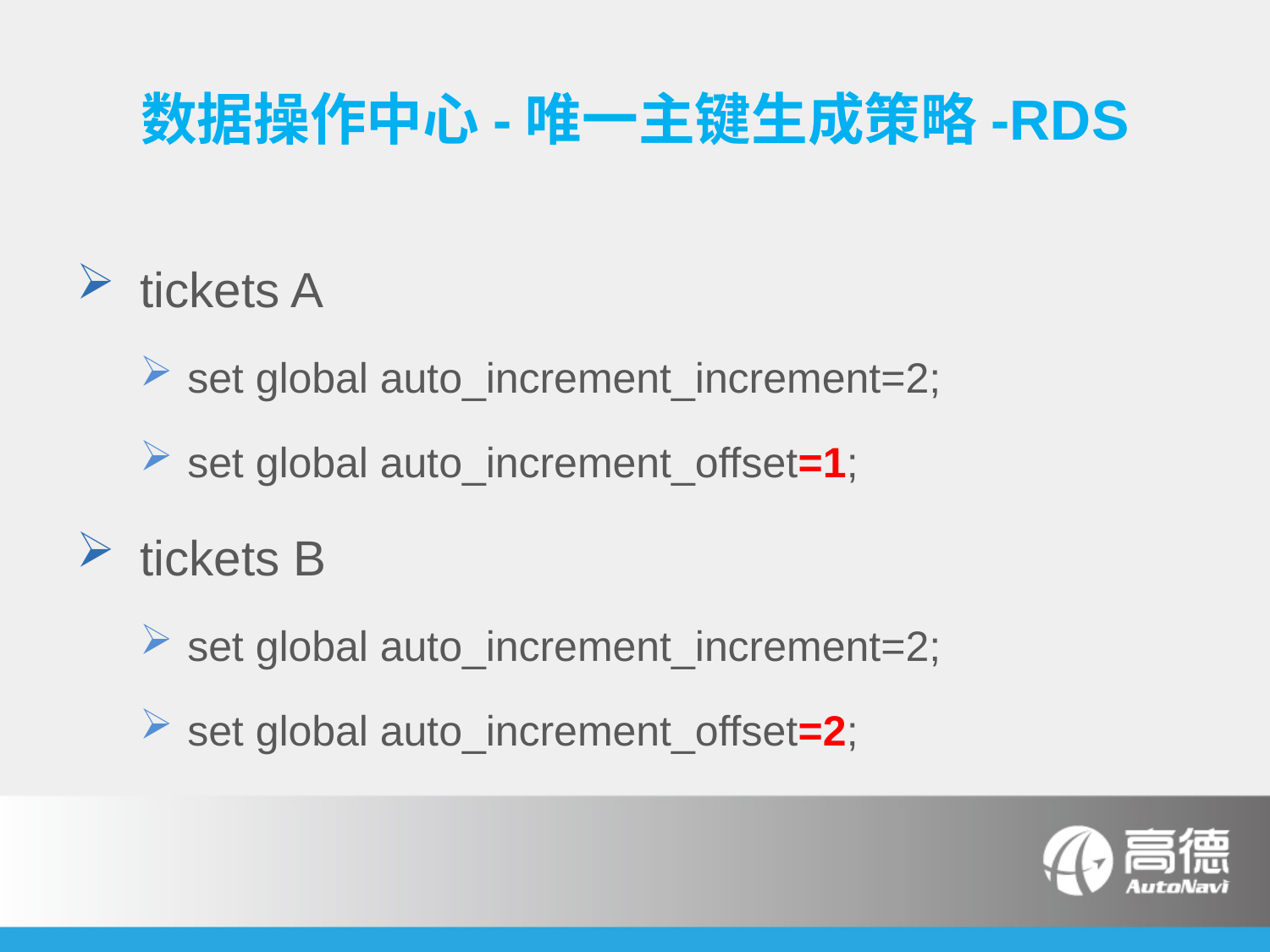

# 数据操作中心-唯一主键生成策略-RDS
tickets A
set global auto_increment_increment=2;
set global auto_increment_offset=1;
tickets B
set global auto_increment_increment=2;
set global auto_increment_offset=2;